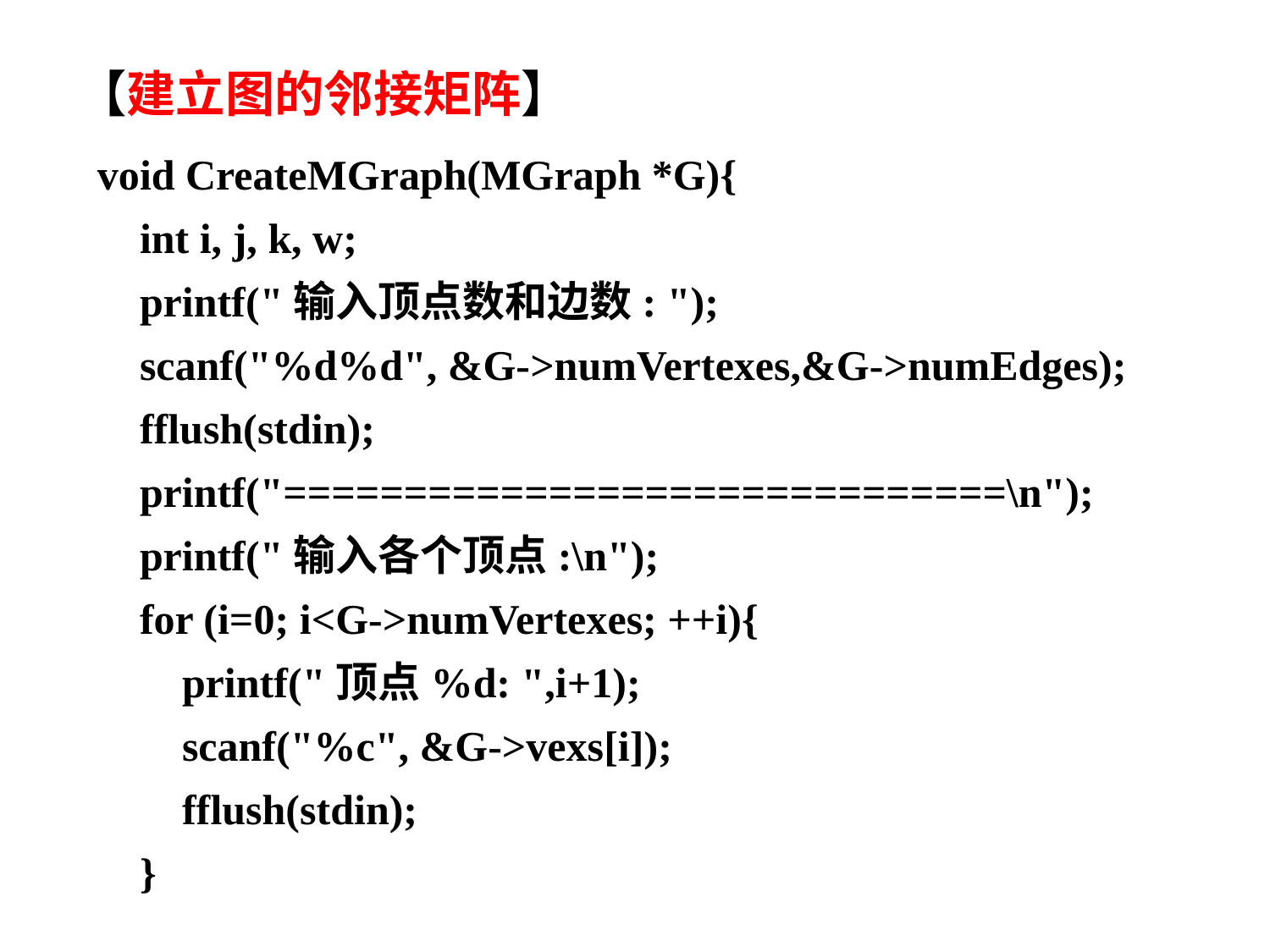

【建立图的邻接矩阵】
void CreateMGraph(MGraph *G){
    int i, j, k, w;
    printf("输入顶点数和边数: ");
    scanf("%d%d", &G->numVertexes,&G->numEdges);
    fflush(stdin);
    printf("==============================\n");
    printf("输入各个顶点:\n");
    for (i=0; i<G->numVertexes; ++i){
        printf("顶点%d: ",i+1);
        scanf("%c", &G->vexs[i]);
        fflush(stdin);
    }